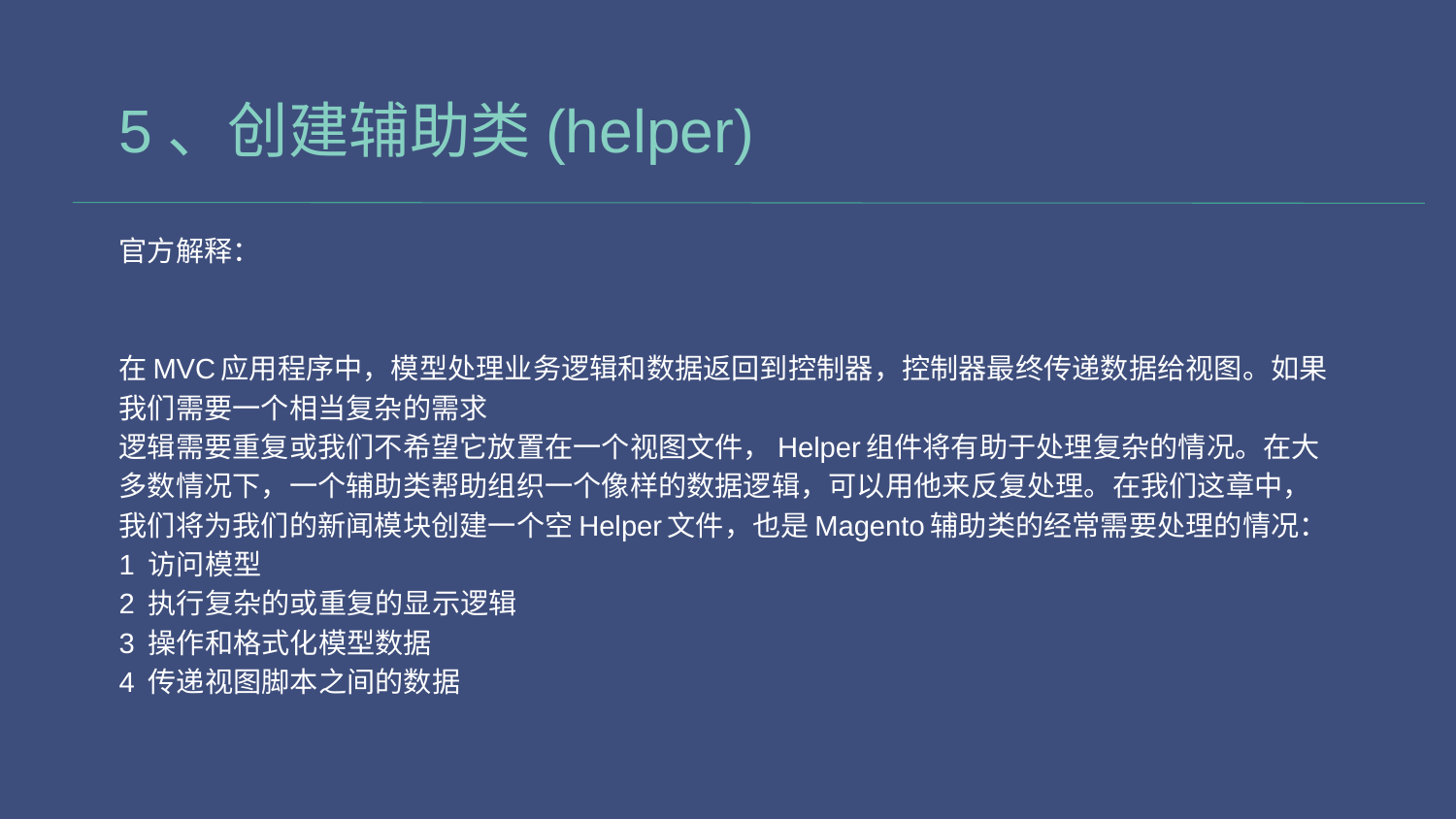

# 5、创建辅助类(helper)
官方解释：

在MVC应用程序中，模型处理业务逻辑和数据返回到控制器，控制器最终传递数据给视图。如果我们需要一个相当复杂的需求
逻辑需要重复或我们不希望它放置在一个视图文件，Helper组件将有助于处理复杂的情况。在大多数情况下，一个辅助类帮助组织一个像样的数据逻辑，可以用他来反复处理。在我们这章中，我们将为我们的新闻模块创建一个空Helper文件，也是Magento辅助类的经常需要处理的情况：
1 访问模型
2 执行复杂的或重复的显示逻辑
3 操作和格式化模型数据
4 传递视图脚本之间的数据